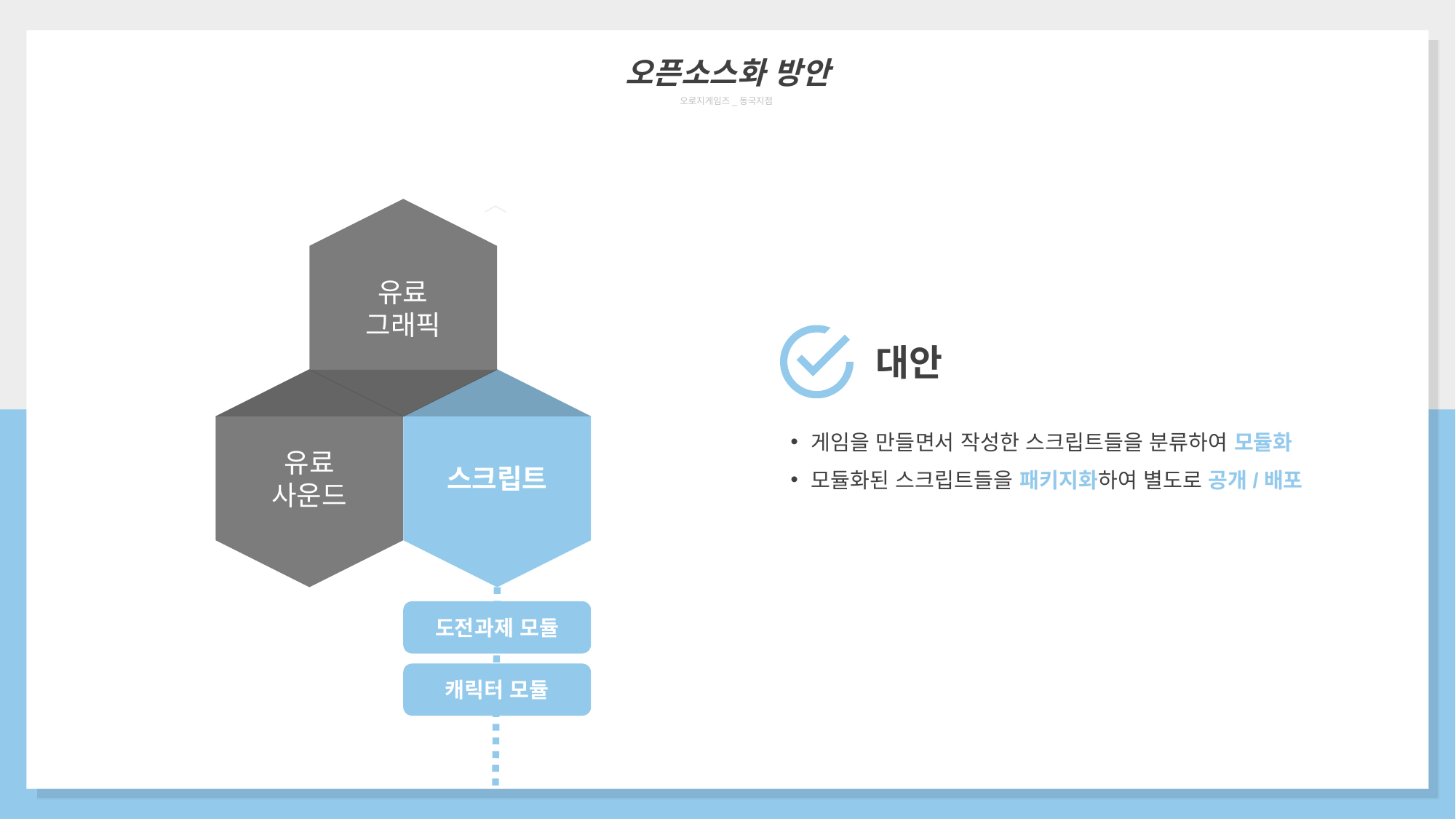

오픈소스화 방안
오로지게임즈_동국지점

유료
그래픽

스크립트
유료
사운드

대안
게임을 만들면서 작성한 스크립트들을 분류하여 모듈화
모듈화된 스크립트들을 패키지화하여 별도로 공개/배포

도전과제 모듈
캐릭터 모듈